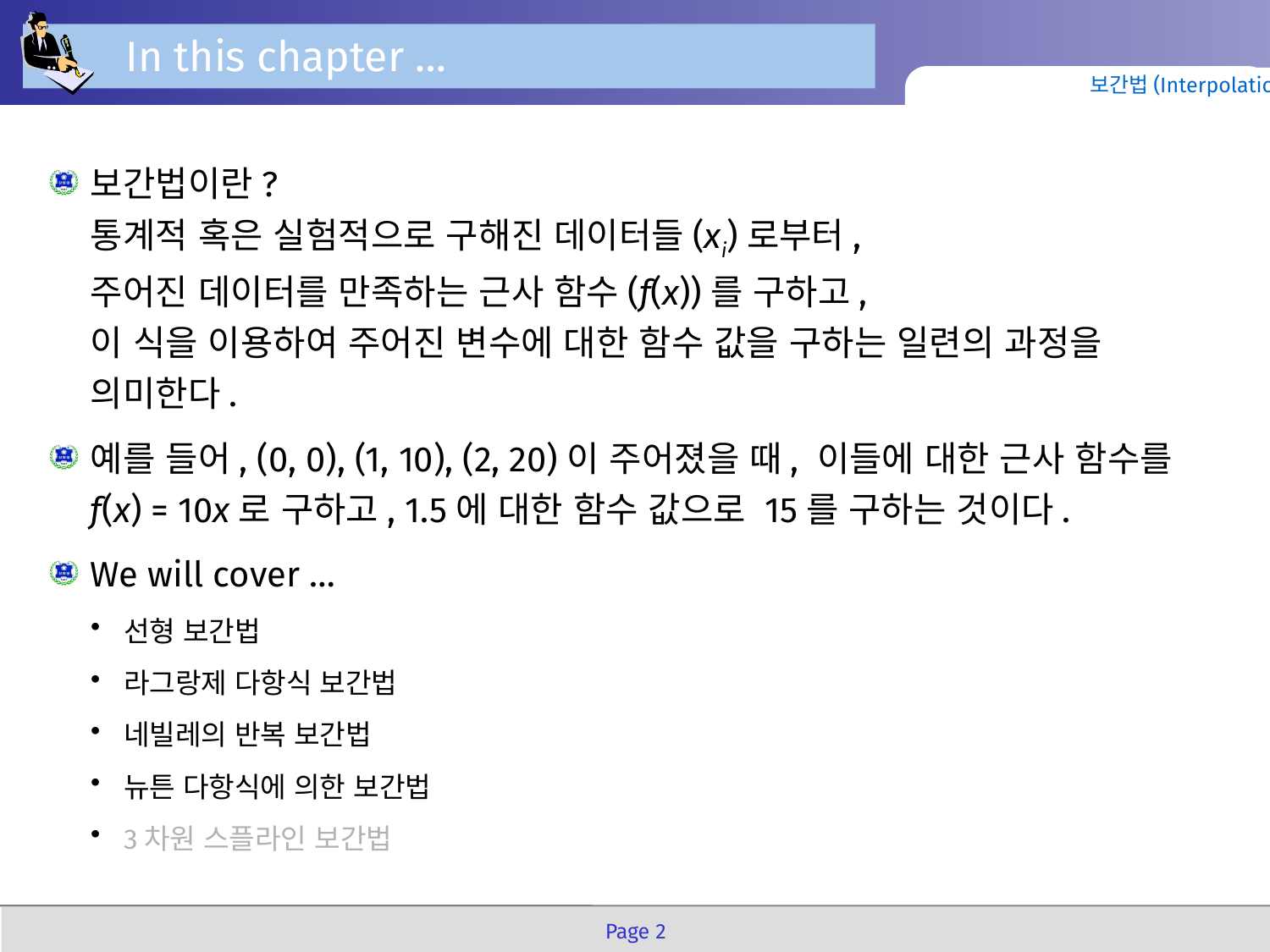

In this chapter …
보간법(Interpolation)
보간법이란?
통계적 혹은 실험적으로 구해진 데이터들(xi)로부터,
주어진 데이터를 만족하는 근사 함수(f(x))를 구하고,
이 식을 이용하여 주어진 변수에 대한 함수 값을 구하는 일련의 과정을 의미한다.
예를 들어, (0, 0), (1, 10), (2, 20)이 주어졌을 때, 이들에 대한 근사 함수를 f(x) = 10x로 구하고, 1.5에 대한 함수 값으로 15를 구하는 것이다.
We will cover …
선형 보간법
라그랑제 다항식 보간법
네빌레의 반복 보간법
뉴튼 다항식에 의한 보간법
3차원 스플라인 보간법
Page 2